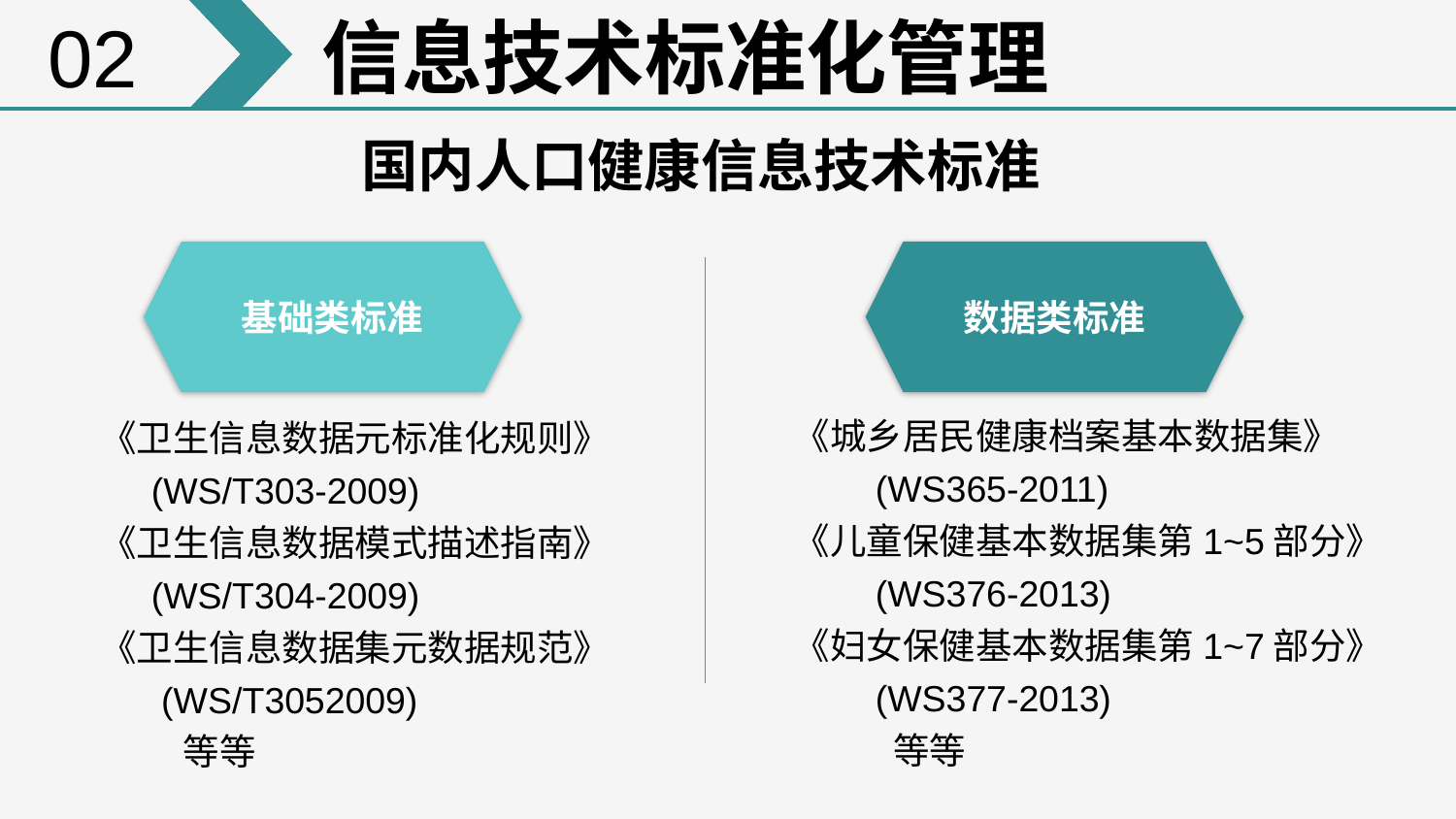

02
信息技术标准化管理
国内人口健康信息技术标准
数据类标准
基础类标准
《城乡居民健康档案基本数据集》
        (WS365-2011)
《儿童保健基本数据集第1~5部分》
        (WS376-2013)
《妇女保健基本数据集第1~7部分》
        (WS377-2013)
           等等
《卫生信息数据元标准化规则》
     (WS/T303-2009)
《卫生信息数据模式描述指南》
     (WS/T304-2009)
《卫生信息数据集元数据规范》
      (WS/T3052009)
         等等